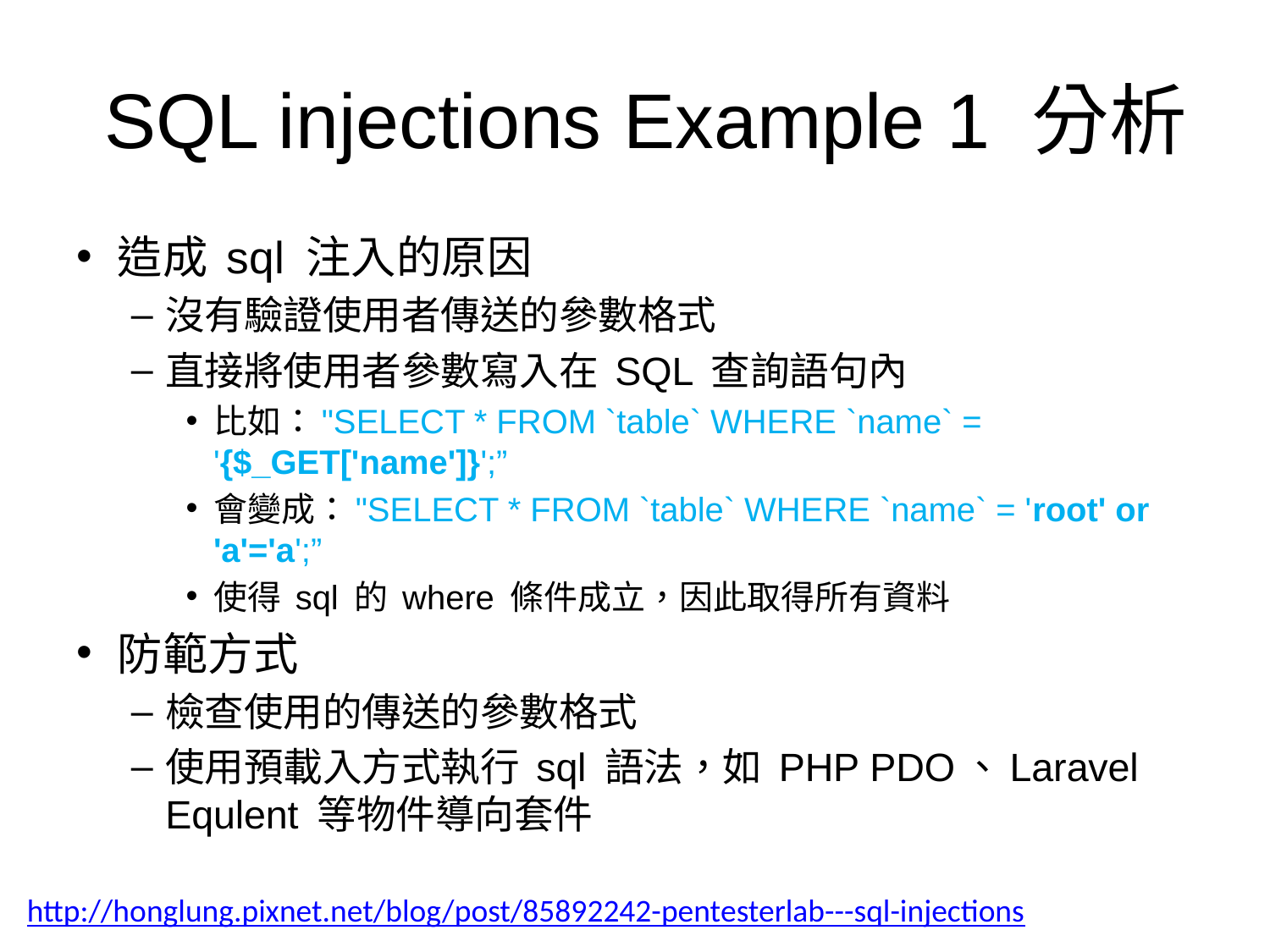

# SQL injections Example 1 分析
造成 sql 注入的原因
沒有驗證使用者傳送的參數格式
直接將使用者參數寫入在 SQL 查詢語句內
比如："SELECT * FROM `table` WHERE `name` = '{$_GET['name']}';”
會變成："SELECT * FROM `table` WHERE `name` = 'root' or 'a'='a';”
使得 sql 的 where 條件成立，因此取得所有資料
防範方式
檢查使用的傳送的參數格式
使用預載入方式執行 sql 語法，如 PHP PDO、Laravel Equlent 等物件導向套件
http://honglung.pixnet.net/blog/post/85892242-pentesterlab---sql-injections